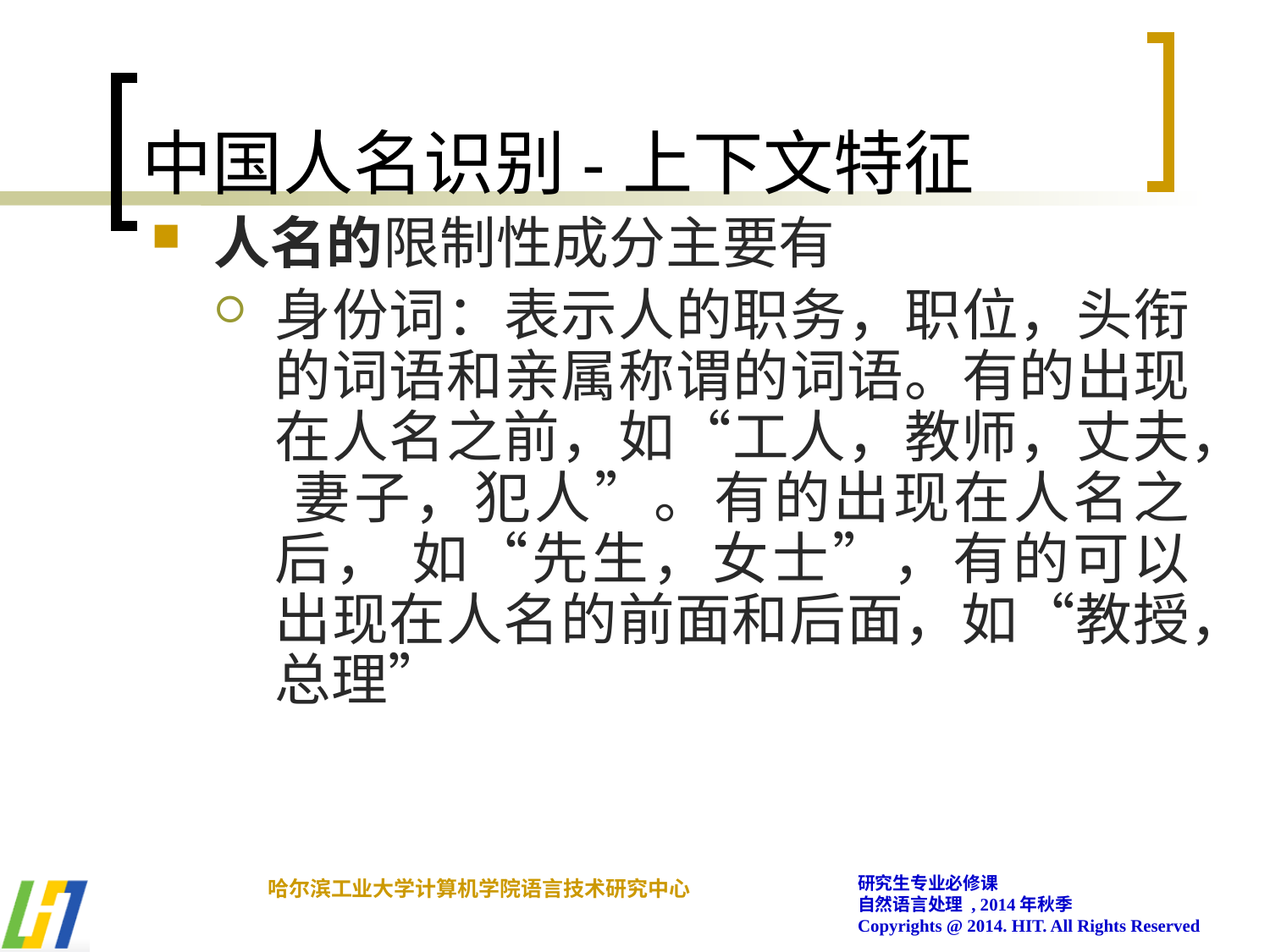

# 中国人名识别-上下文特征
人名的限制性成分主要有
身份词：表示人的职务，职位，头衔的词语和亲属称谓的词语。有的出现在人名之前，如“工人，教师，丈夫， 妻子，犯人”。有的出现在人名之后， 如“先生，女士”，有的可以出现在人名的前面和后面，如“教授，总理”
研究生专业必修课
自然语言处理 , 2014年秋季
Copyrights @ 2014. HIT. All Rights Reserved
哈尔滨工业大学计算机学院语言技术研究中心